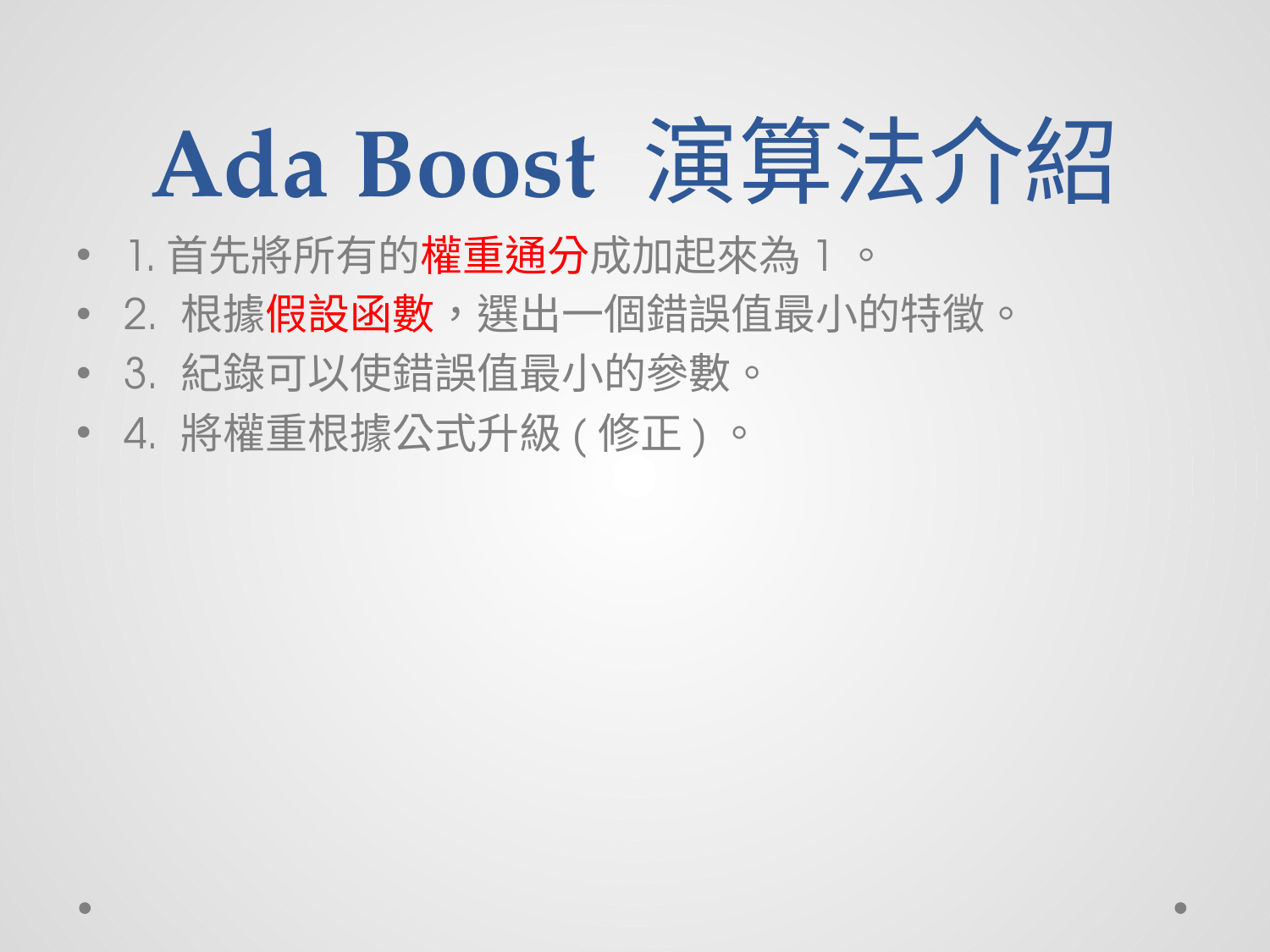

# Ada Boost 演算法介紹
1.首先將所有的權重通分成加起來為1。
2. 根據假設函數，選出一個錯誤值最小的特徵。
3. 紀錄可以使錯誤值最小的參數。
4. 將權重根據公式升級(修正)。